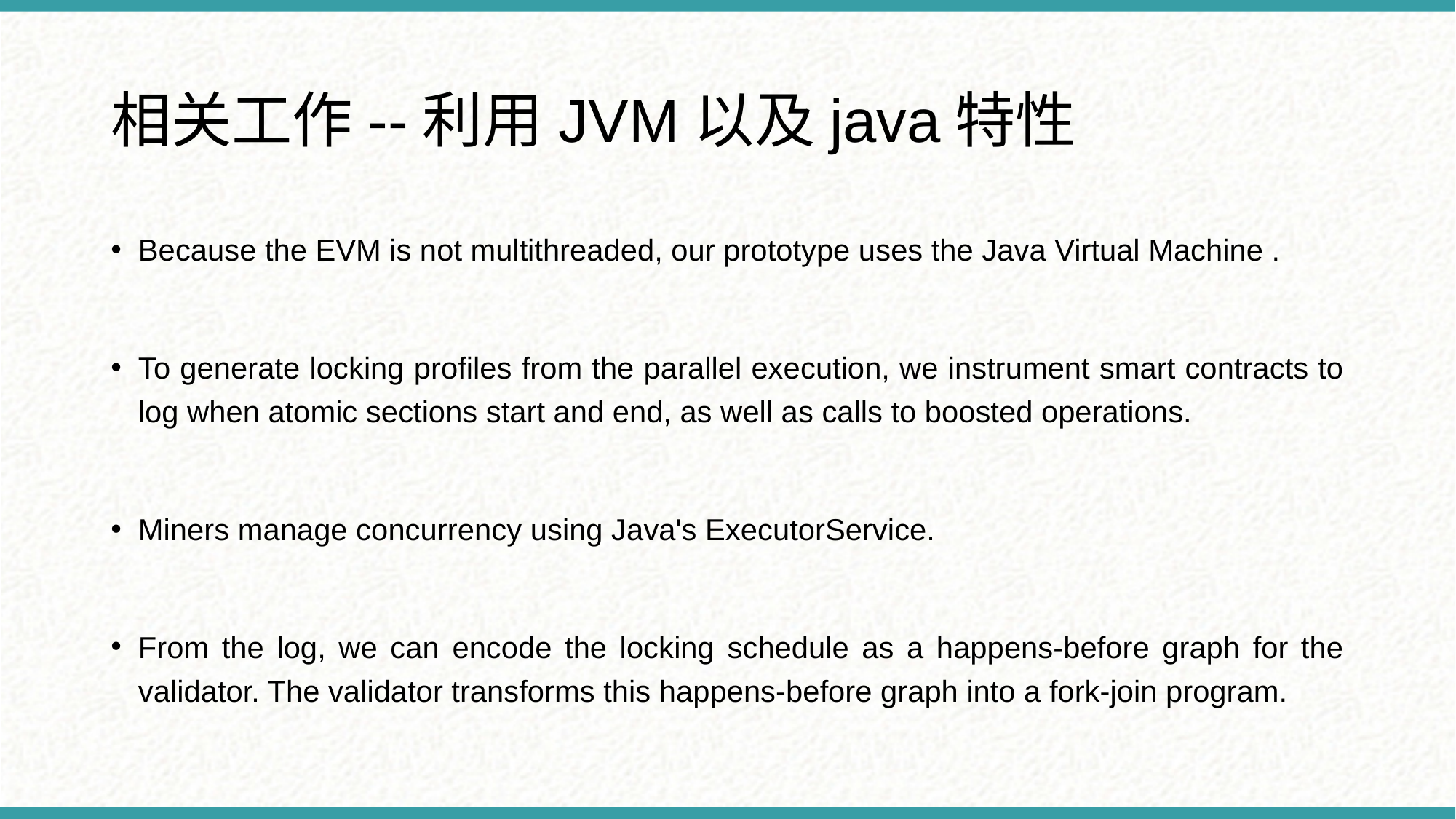

# 相关工作--利用JVM以及java特性
Because the EVM is not multithreaded, our prototype uses the Java Virtual Machine .

To generate locking profiles from the parallel execution, we instrument smart contracts to log when atomic sections start and end, as well as calls to boosted operations.

Miners manage concurrency using Java's ExecutorService.

From the log, we can encode the locking schedule as a happens-before graph for the validator. The validator transforms this happens-before graph into a fork-join program.